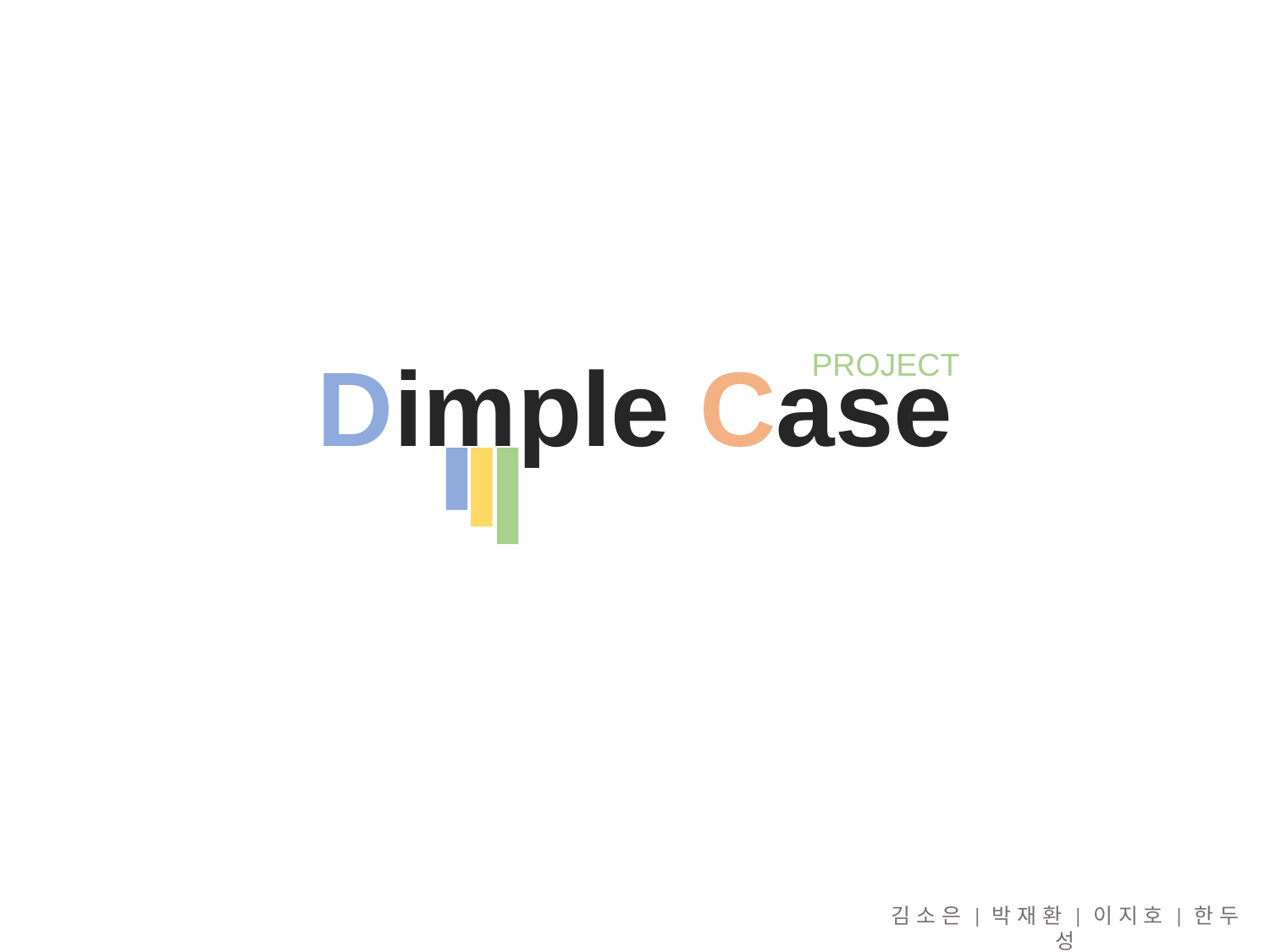

# Dimple Case
PROJECT

김 소 은 | 박 재 환 | 이 지 호 | 한 두 성